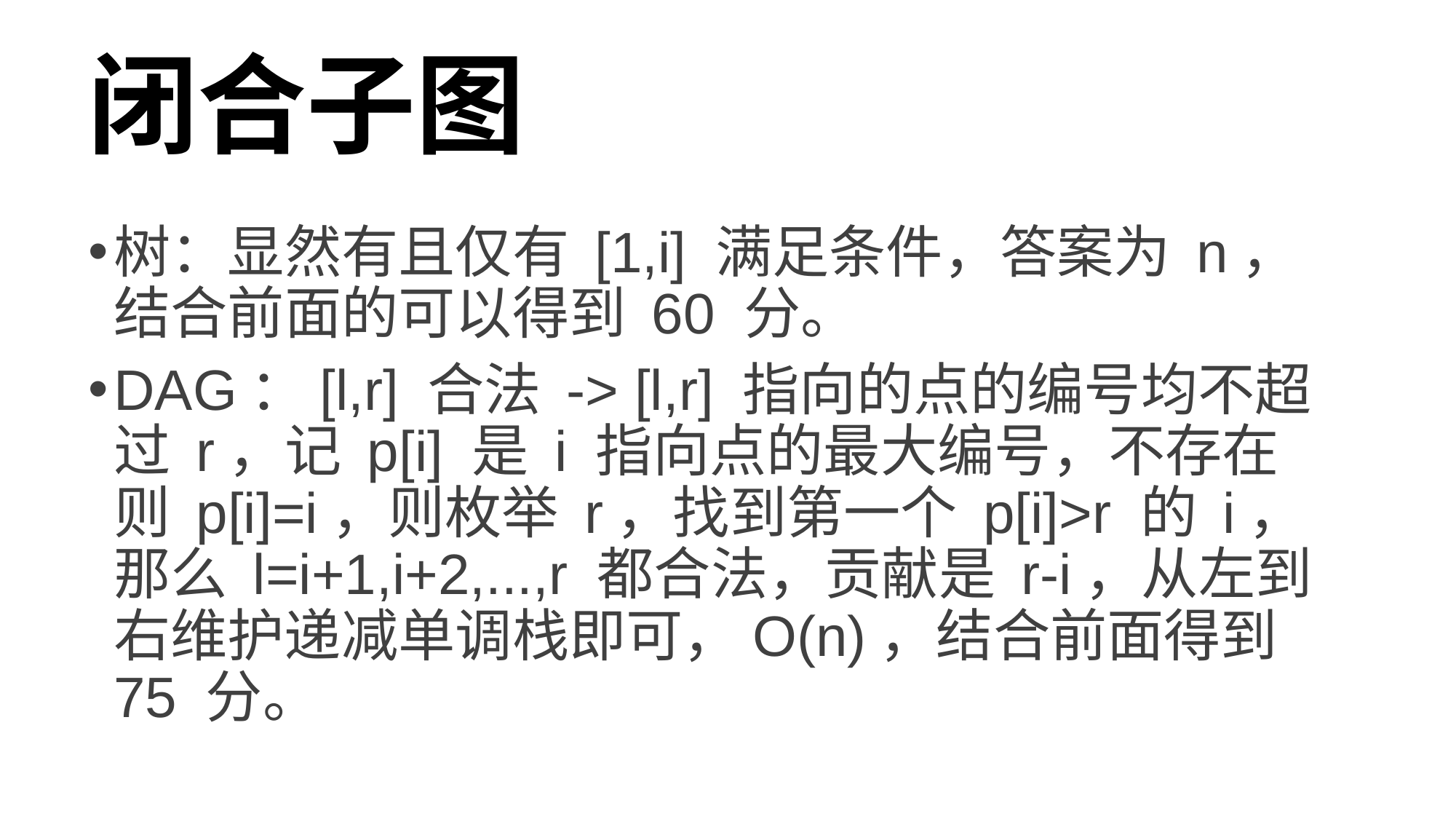

# 闭合子图
树：显然有且仅有 [1,i] 满足条件，答案为 n，结合前面的可以得到 60 分。
DAG：[l,r] 合法 -> [l,r] 指向的点的编号均不超过 r，记 p[i] 是 i 指向点的最大编号，不存在则 p[i]=i，则枚举 r，找到第一个 p[i]>r 的 i，那么 l=i+1,i+2,...,r 都合法，贡献是 r-i，从左到右维护递减单调栈即可，O(n)，结合前面得到 75 分。